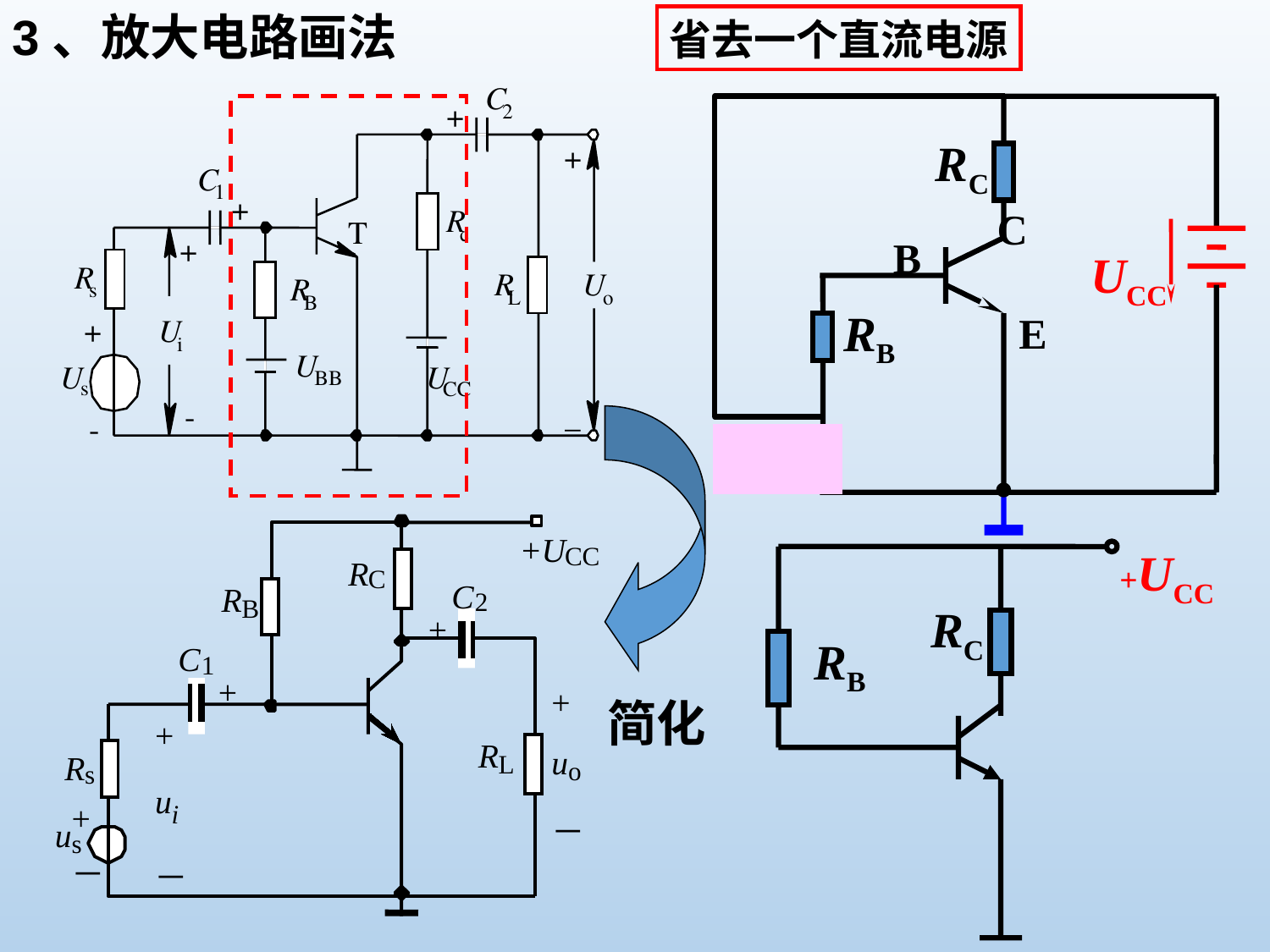

3、放大电路画法
省去一个直流电源

C
+
2

+

C
1
+

R

T
c

+

R

R
U
R
s
L
o
B

+
U
i

U

U
U

BB

s
CC
-­
_

-­

RC

C

B

UCC

RB
E

UB

+
U

CC

R
C

C
R

2
B

+

C

1

+

+

+

R

u

R
L

o
s

u

+

i

－
u
s

－

－

+UCC

RC

RB

简化